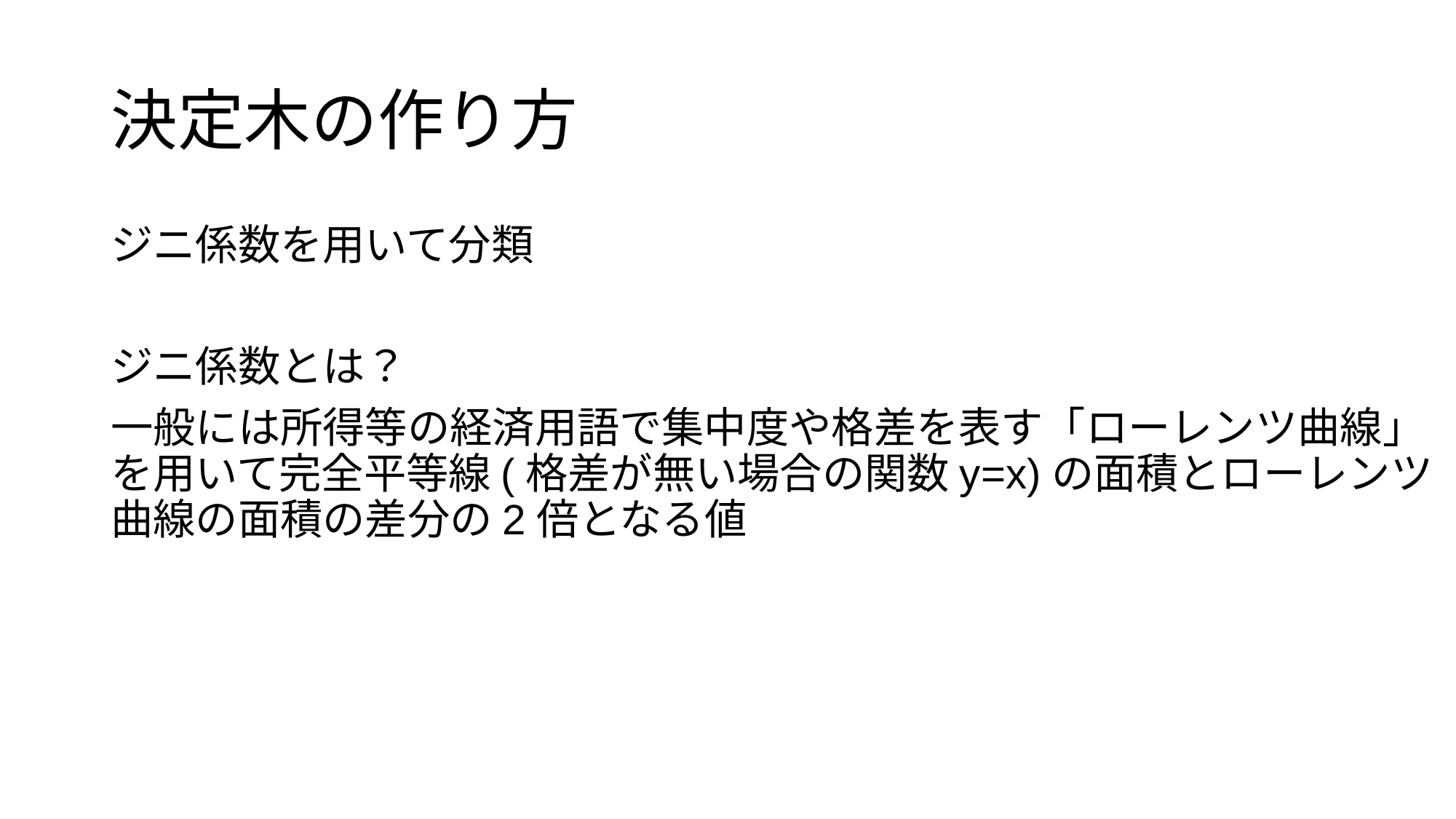

# 決定木の作り方
ジニ係数を用いて分類

ジニ係数とは？
一般には所得等の経済用語で集中度や格差を表す「ローレンツ曲線」を用いて完全平等線(格差が無い場合の関数y=x)の面積とローレンツ曲線の面積の差分の2倍となる値